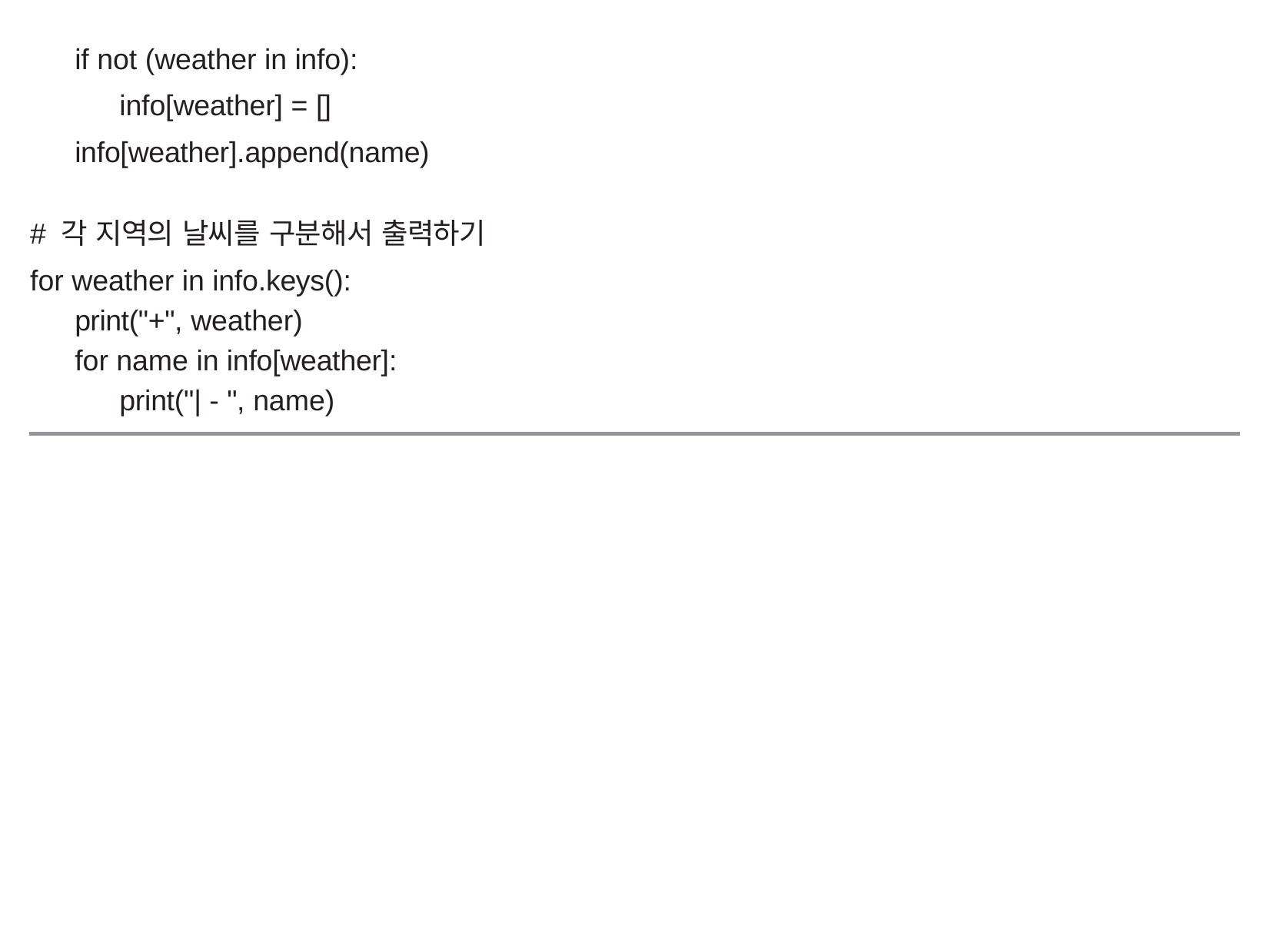

if not (weather in info):
info[weather] = []
info[weather].append(name)

# 각 지역의 날씨를 구분해서 출력하기
for weather in info.keys():
print("+", weather)
for name in info[weather]:
print("| - ", name)